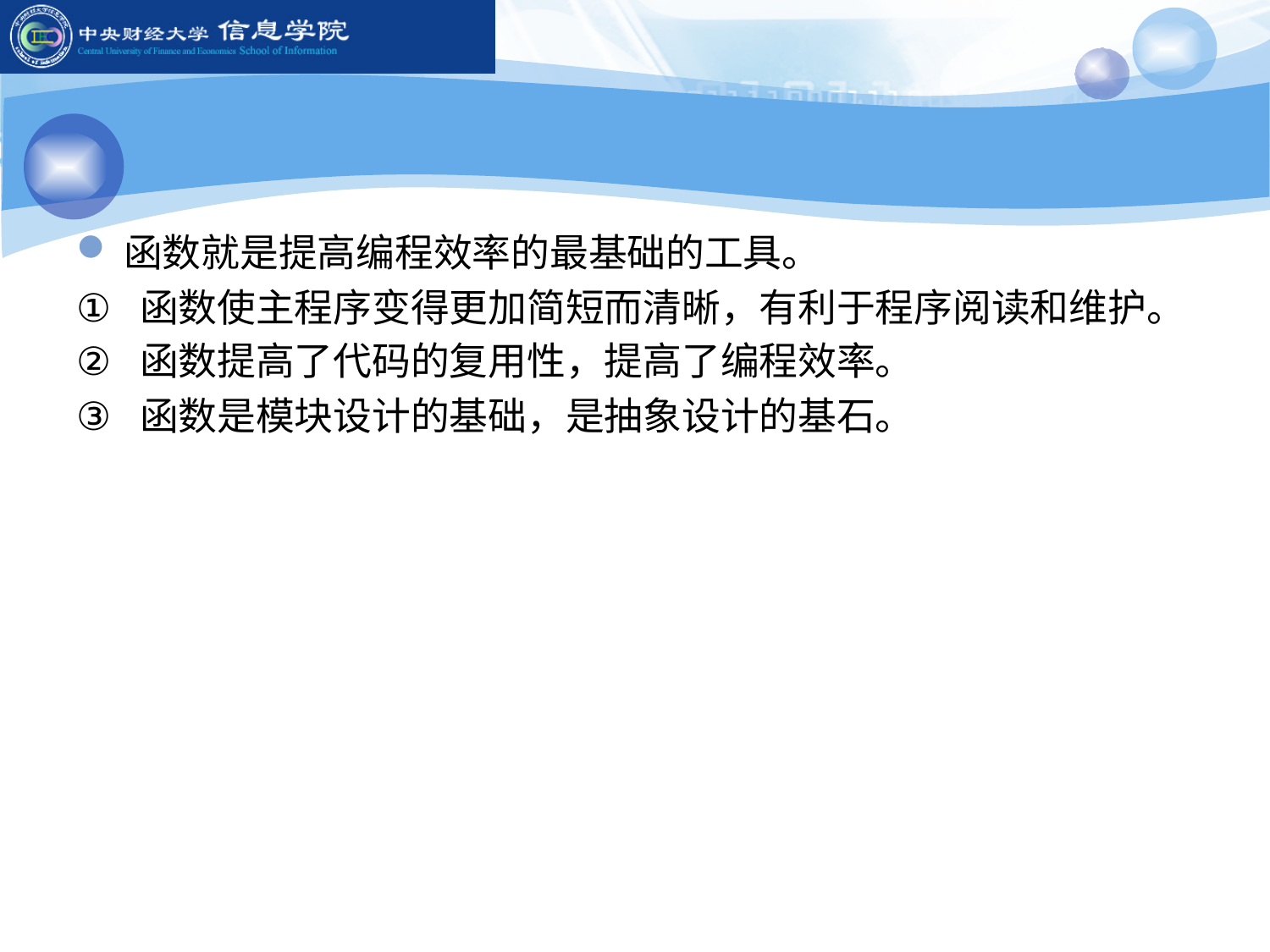

函数就是提高编程效率的最基础的工具。
函数使主程序变得更加简短而清晰，有利于程序阅读和维护。
函数提高了代码的复用性，提高了编程效率。
函数是模块设计的基础，是抽象设计的基石。